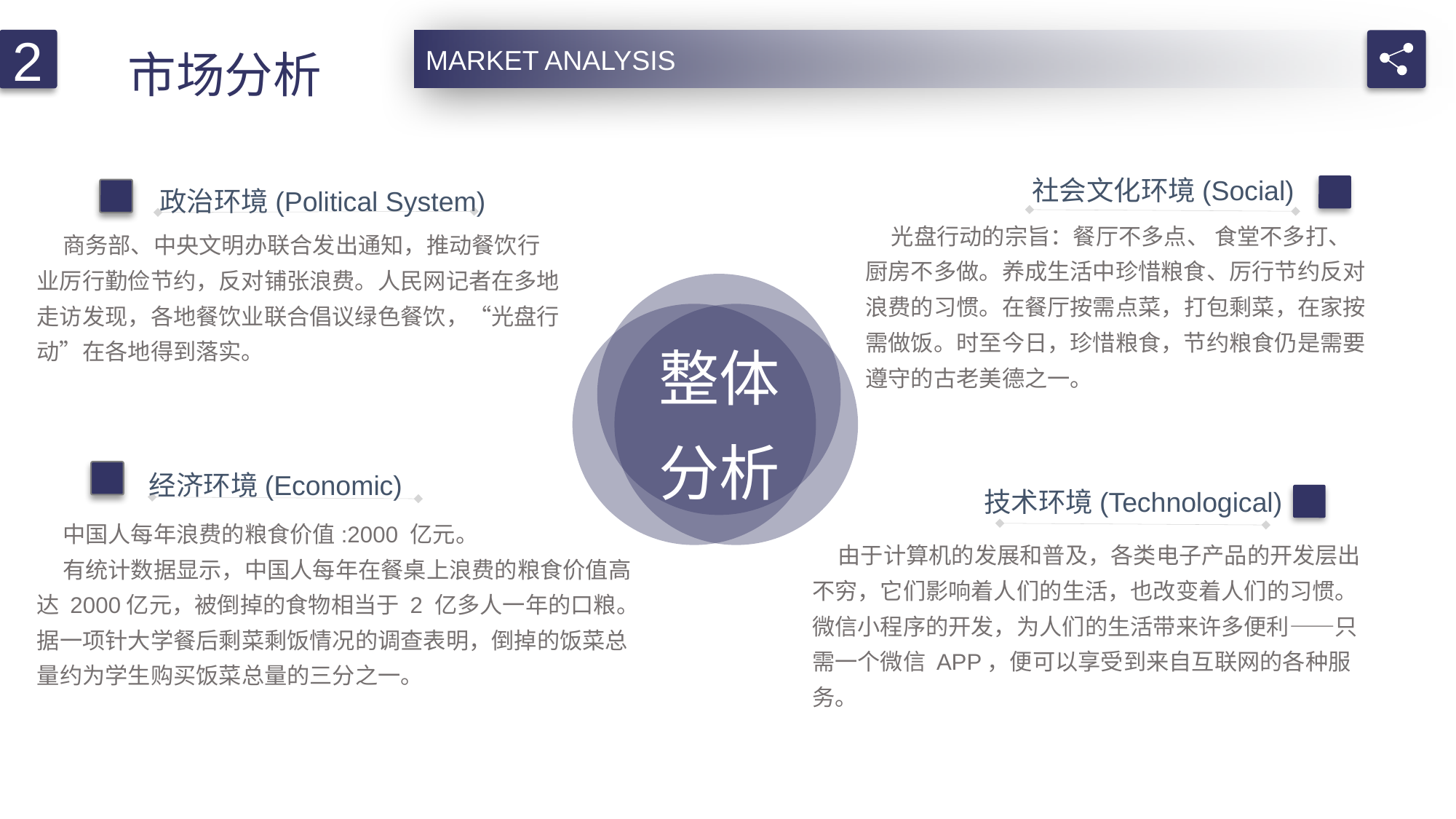

市场分析
2

MARKET ANALYSIS

社会文化环境(Social)
政治环境(Political System)

    光盘行动的宗旨：餐厅不多点、 食堂不多打、厨房不多做。养成生活中珍惜粮食、厉行节约反对浪费的习惯。在餐厅按需点菜，打包剩菜，在家按需做饭。时至今日，珍惜粮食，节约粮食仍是需要遵守的古老美德之一。
    商务部、中央文明办联合发出通知，推动餐饮行业厉行勤俭节约，反对铺张浪费。人民网记者在多地走访发现，各地餐饮业联合倡议绿色餐饮，“光盘行动”在各地得到落实。

整体分析
经济环境(Economic)

技术环境(Technological)

    中国人每年浪费的粮食价值:2000 亿元。
    有统计数据显示，中国人每年在餐桌上浪费的粮食价值高达 2000亿元，被倒掉的食物相当于 2 亿多人一年的口粮。据一项针大学餐后剩菜剩饭情况的调查表明，倒掉的饭菜总量约为学生购买饭菜总量的三分之一。

    由于计算机的发展和普及，各类电子产品的开发层出不穷，它们影响着人们的生活，也改变着人们的习惯。微信小程序的开发，为人们的生活带来许多便利——只需一个微信 APP，便可以享受到来自互联网的各种服务。